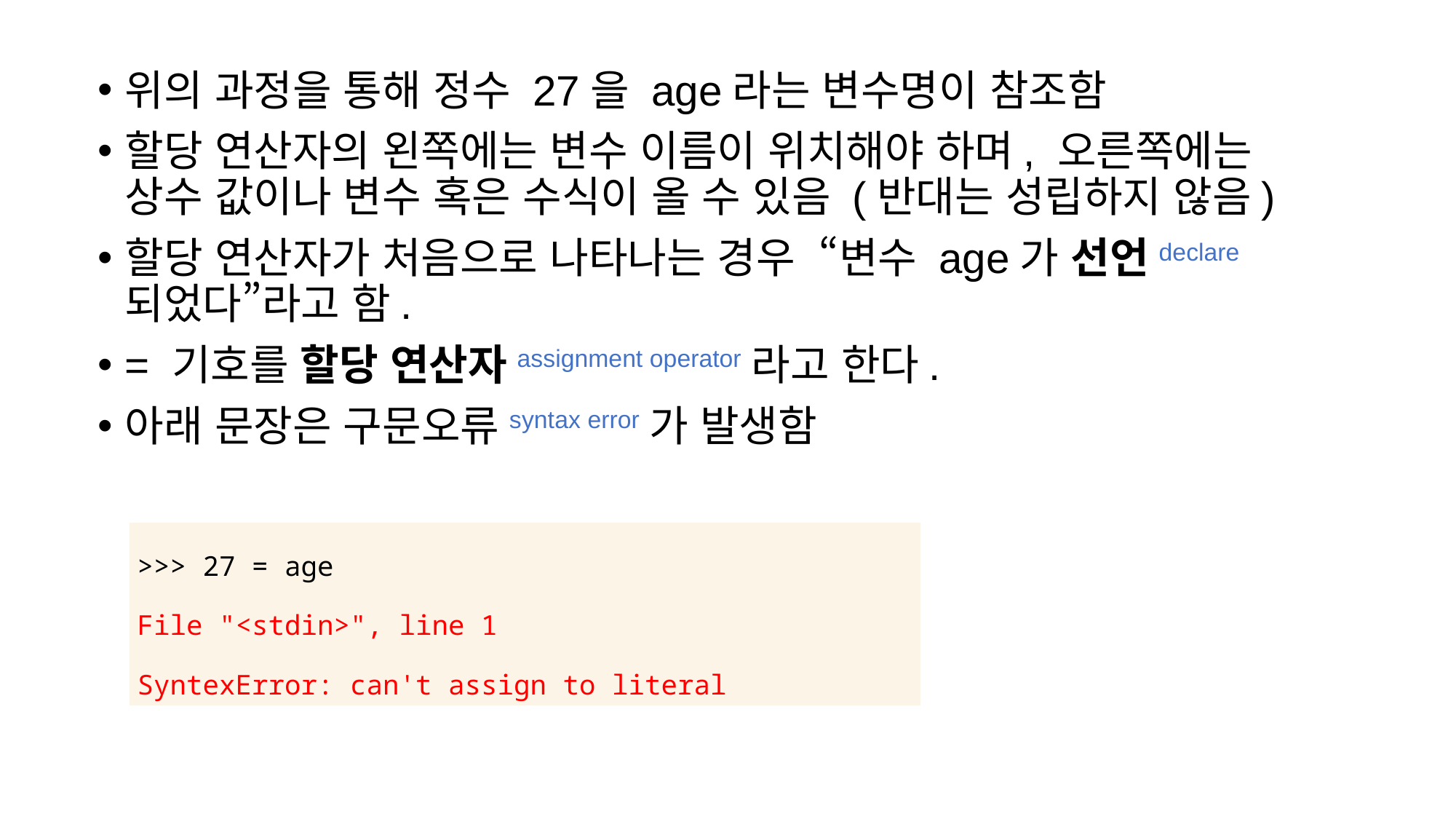

위의 과정을 통해 정수 27을 age라는 변수명이 참조함
할당 연산자의 왼쪽에는 변수 이름이 위치해야 하며, 오른쪽에는 상수 값이나 변수 혹은 수식이 올 수 있음 (반대는 성립하지 않음)
할당 연산자가 처음으로 나타나는 경우  “변수 age가 선언declare되었다”라고 함.
= 기호를 할당 연산자assignment operator라고 한다.
아래 문장은 구문오류syntax error가 발생함

| >>> 27 = age File "<stdin>", line 1 SyntexError: can't assign to literal |
| --- |